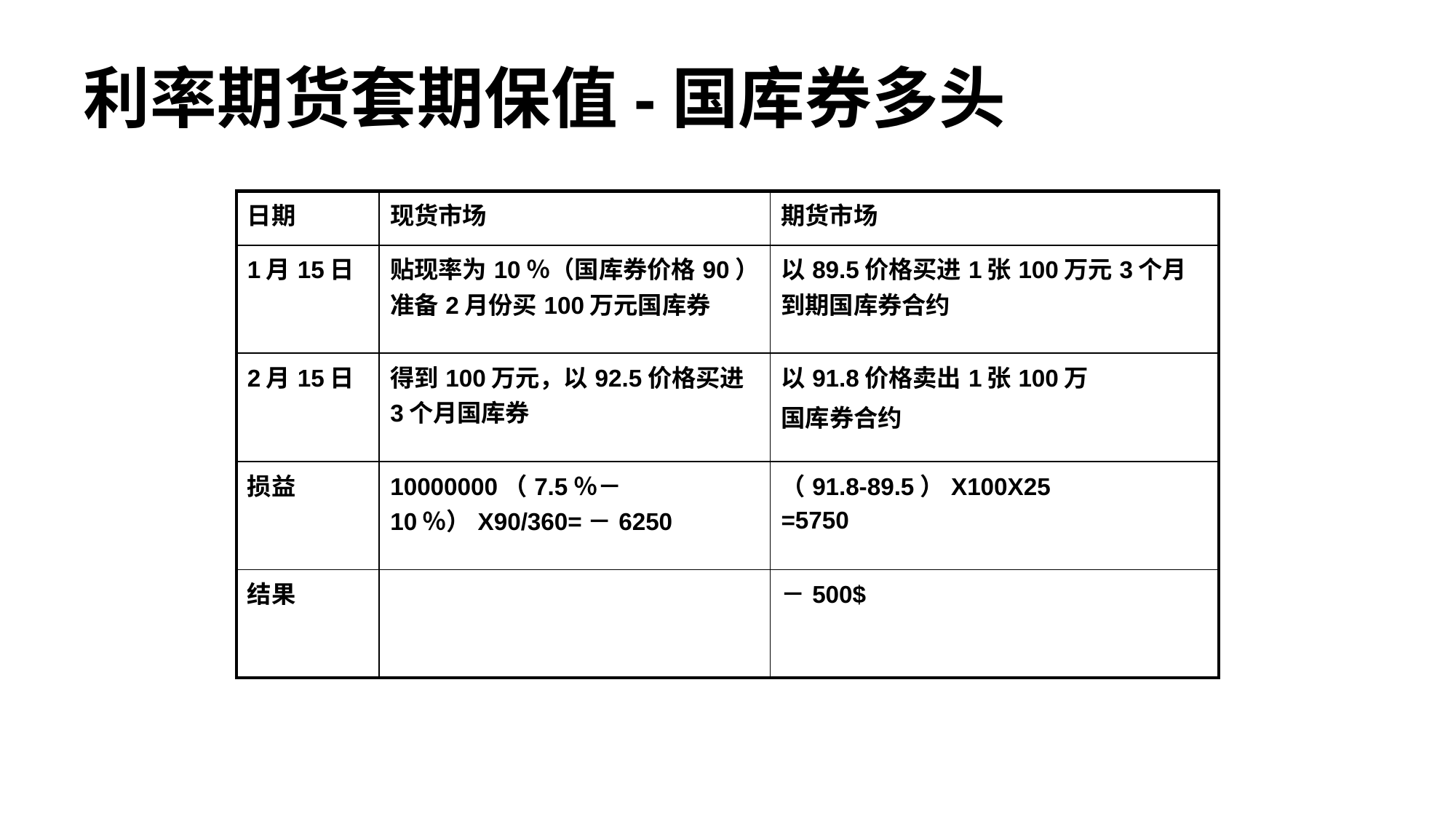

# 利率期货套期保值-国库券多头
| 日期 | 现货市场 | 期货市场 |
| --- | --- | --- |
| 1月15日 | 贴现率为10％（国库券价格90）准备2月份买100万元国库券 | 以89.5价格买进1张100万元3个月到期国库券合约 |
| 2月15日 | 得到100万元，以92.5价格买进3个月国库券 | 以91.8价格卖出1张100万 国库券合约 |
| 损益 | 10000000（7.5％－10％）X90/360=－6250 | （91.8-89.5）X100X25 =5750 |
| 结果 |  | －500$ |